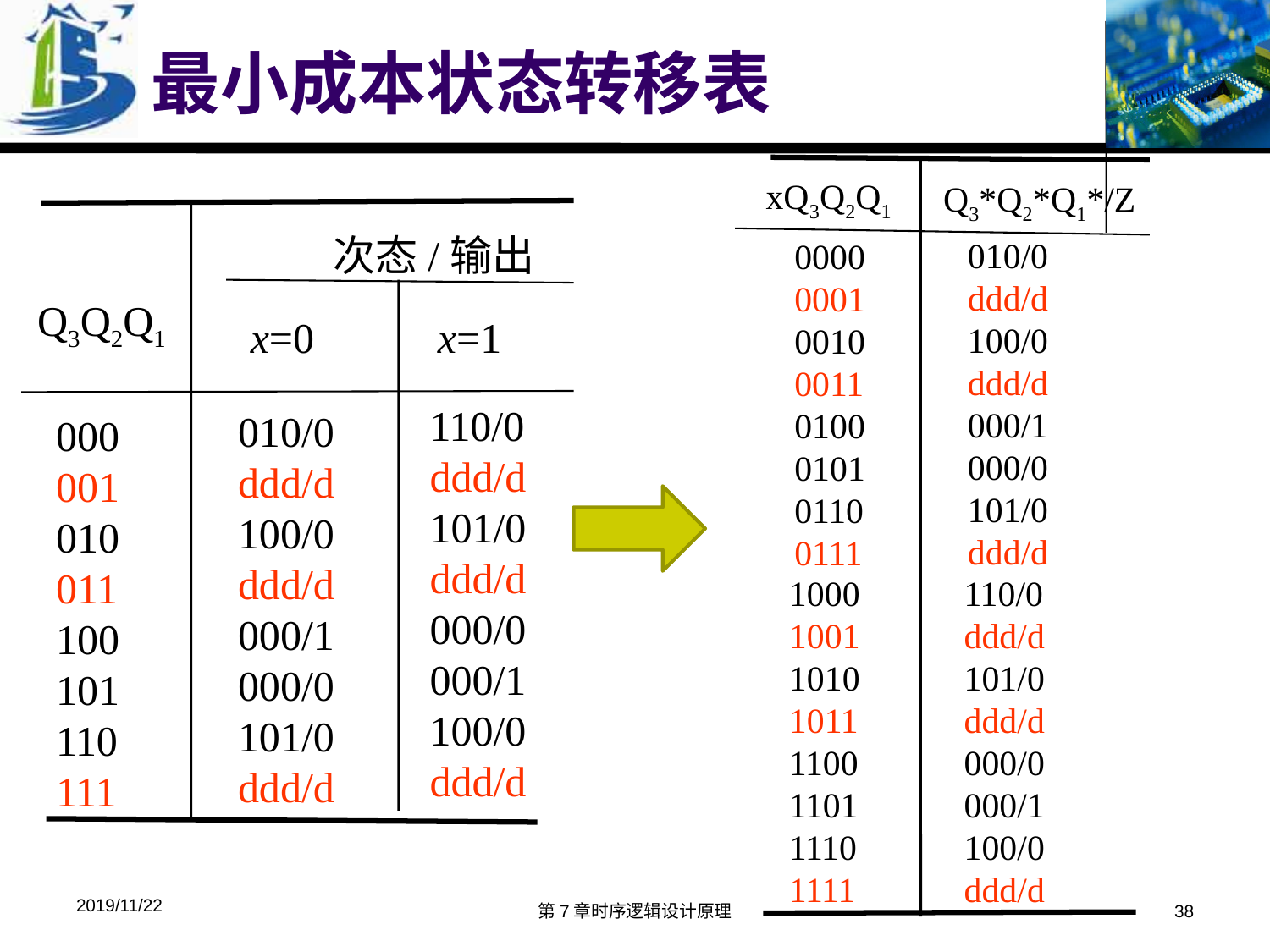

# 最小成本状态转移表

xQ3Q2Q1
Q3*Q2*Q1*/Z
010/0
ddd/d
100/0
ddd/d
000/1 000/0 101/0
ddd/d

0000
0001
0010
0011
0100
0101
0110
0111
1000
1001
1010
1011
1100
1101
1110
1111
110/0
ddd/d
101/0
ddd/d
000/0
000/1 100/0
ddd/d

次态/输出

Q3Q2Q1
x=0
x=1

110/0
ddd/d
101/0
ddd/d
000/0
000/1 100/0
ddd/d
010/0
ddd/d
100/0
ddd/d
000/1 000/0 101/0
ddd/d
000
001
010
011
100
101
110
111

2019/11/22
第7章时序逻辑设计原理
38